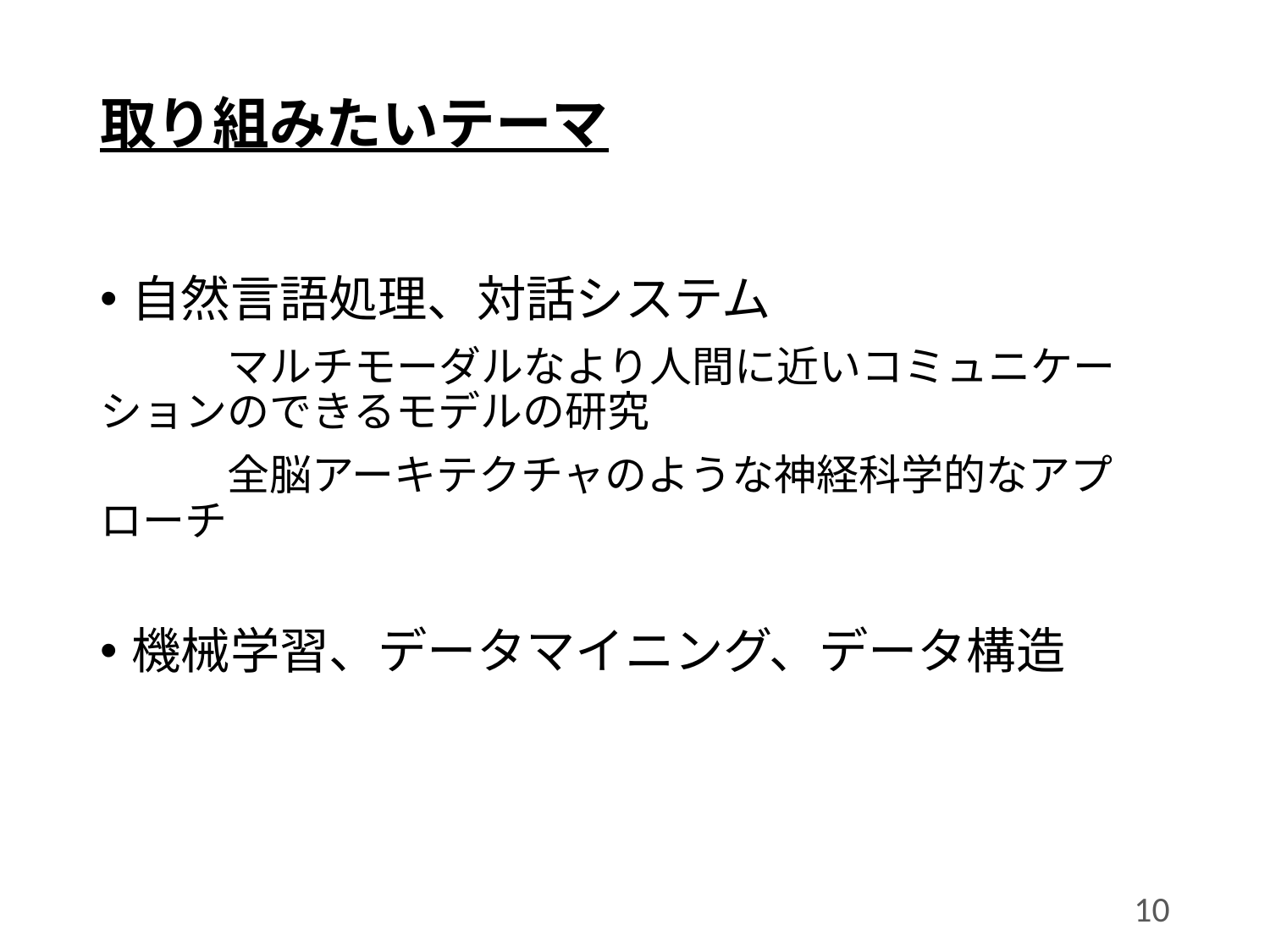

# 取り組みたいテーマ
自然言語処理、対話システム
	マルチモーダルなより人間に近いコミュニケー	ションのできるモデルの研究
	全脳アーキテクチャのような神経科学的なアプ	ローチ

機械学習、データマイニング、データ構造

10